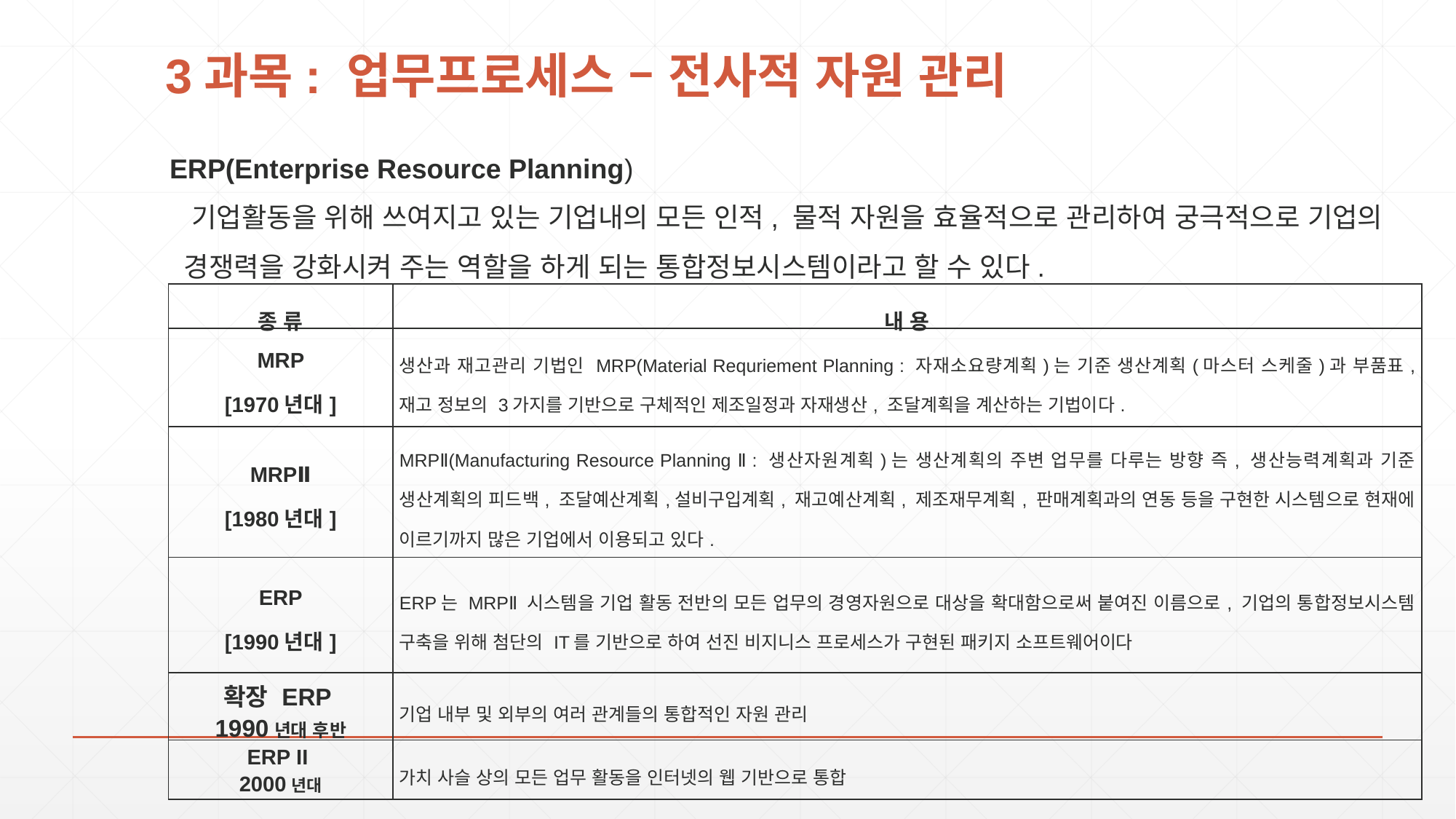

# 3과목: 업무프로세스 – 전사적 자원 관리
ERP(Enterprise Resource Planning)
  기업활동을 위해 쓰여지고 있는 기업내의 모든 인적, 물적 자원을 효율적으로 관리하여 궁극적으로 기업의 경쟁력을 강화시켜 주는 역할을 하게 되는 통합정보시스템이라고 할 수 있다.

| 종 류 | 내 용 |
| --- | --- |
| MRP [1970년대] | 생산과 재고관리 기법인 MRP(Material Requriement Planning : 자재소요량계획)는 기준 생산계획(마스터 스케줄)과 부품표, 재고 정보의 3가지를 기반으로 구체적인 제조일정과 자재생산, 조달계획을 계산하는 기법이다. |
| MRPⅡ [1980년대] | MRPⅡ(Manufacturing Resource Planning Ⅱ : 생산자원계획)는 생산계획의 주변 업무를 다루는 방향 즉, 생산능력계획과 기준 생산계획의 피드백, 조달예산계획,설비구입계획, 재고예산계획, 제조재무계획, 판매계획과의 연동 등을 구현한 시스템으로 현재에 이르기까지 많은 기업에서 이용되고 있다. |
| ERP [1990년대] | ERP는 MRPⅡ 시스템을 기업 활동 전반의 모든 업무의 경영자원으로 대상을 확대함으로써 붙여진 이름으로, 기업의 통합정보시스템 구축을 위해 첨단의 IT를 기반으로 하여 선진 비지니스 프로세스가 구현된 패키지 소프트웨어이다 |
| 확장 ERP 1990년대 후반 | 기업 내부 및 외부의 여러 관계들의 통합적인 자원 관리 |
| ERP II 2000년대 | 가치 사슬 상의 모든 업무 활동을 인터넷의 웹 기반으로 통합 |